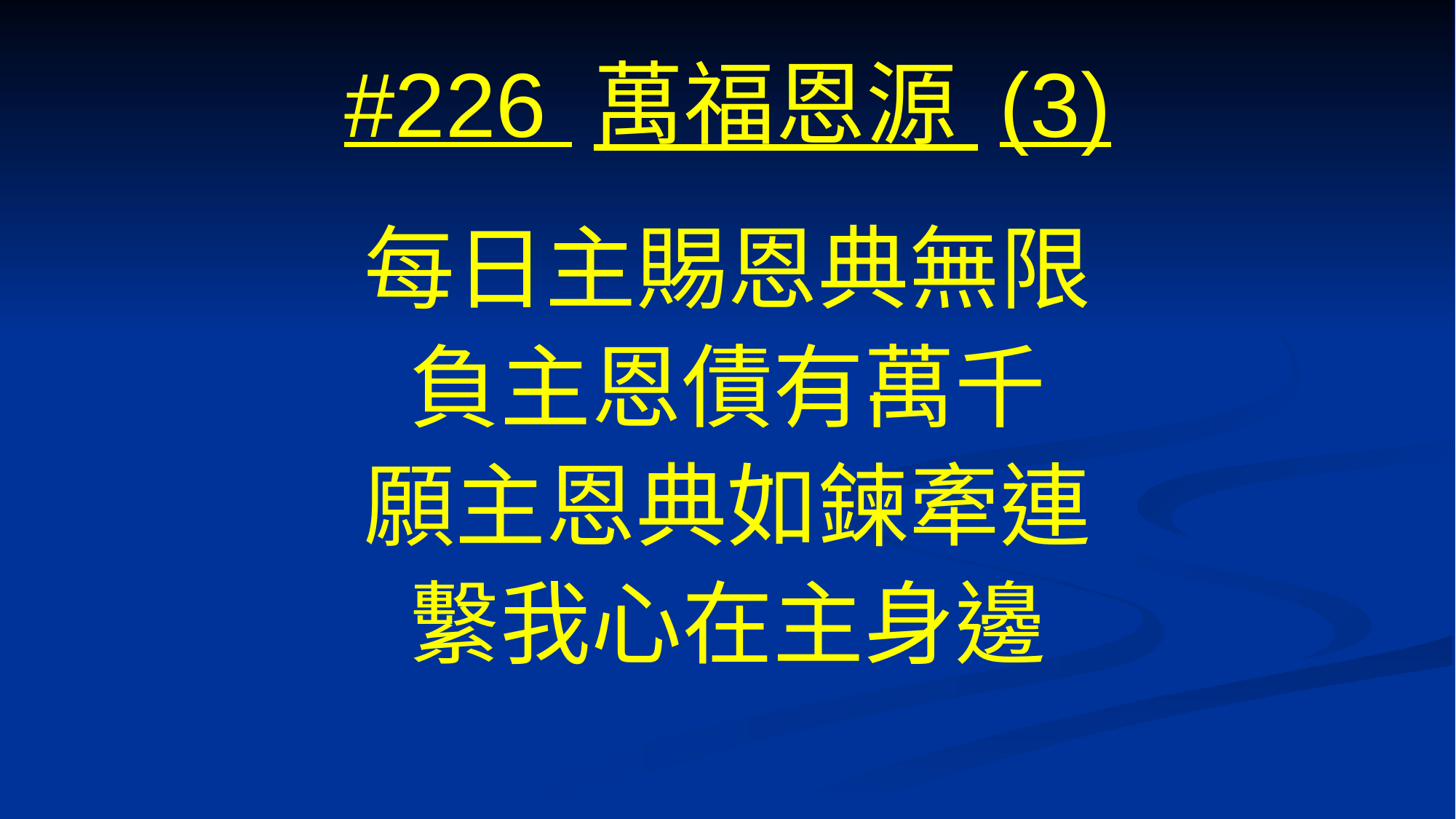

# #226 萬福恩源 (3)
每日主賜恩典無限
負主恩債有萬千
願主恩典如鍊牽連
繫我心在主身邊